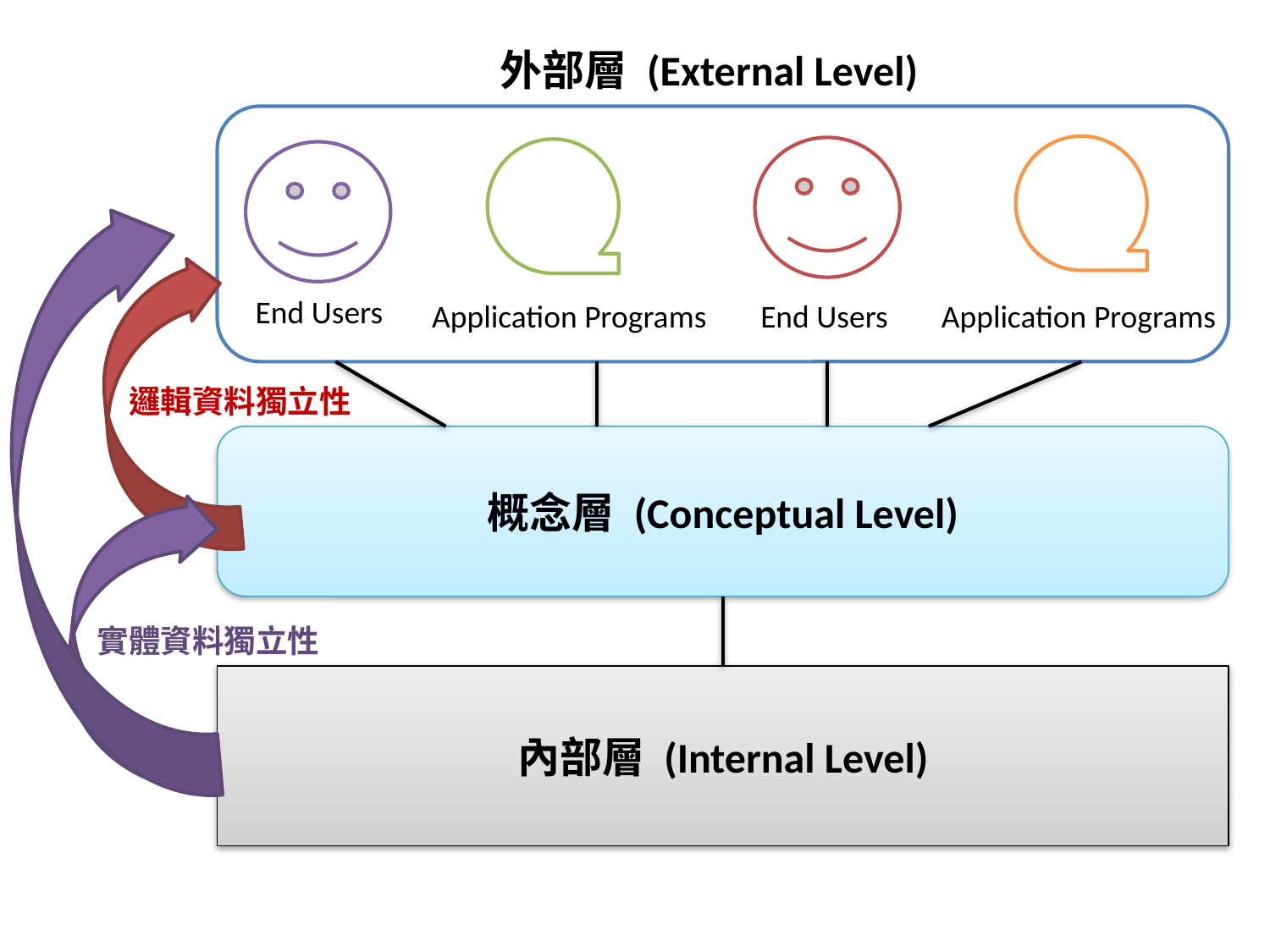

外部層 (External Level)

End Users
Application Programs
End Users
Application Programs
邏輯資料獨立性
概念層 (Conceptual Level)

實體資料獨立性
內部層 (Internal Level)